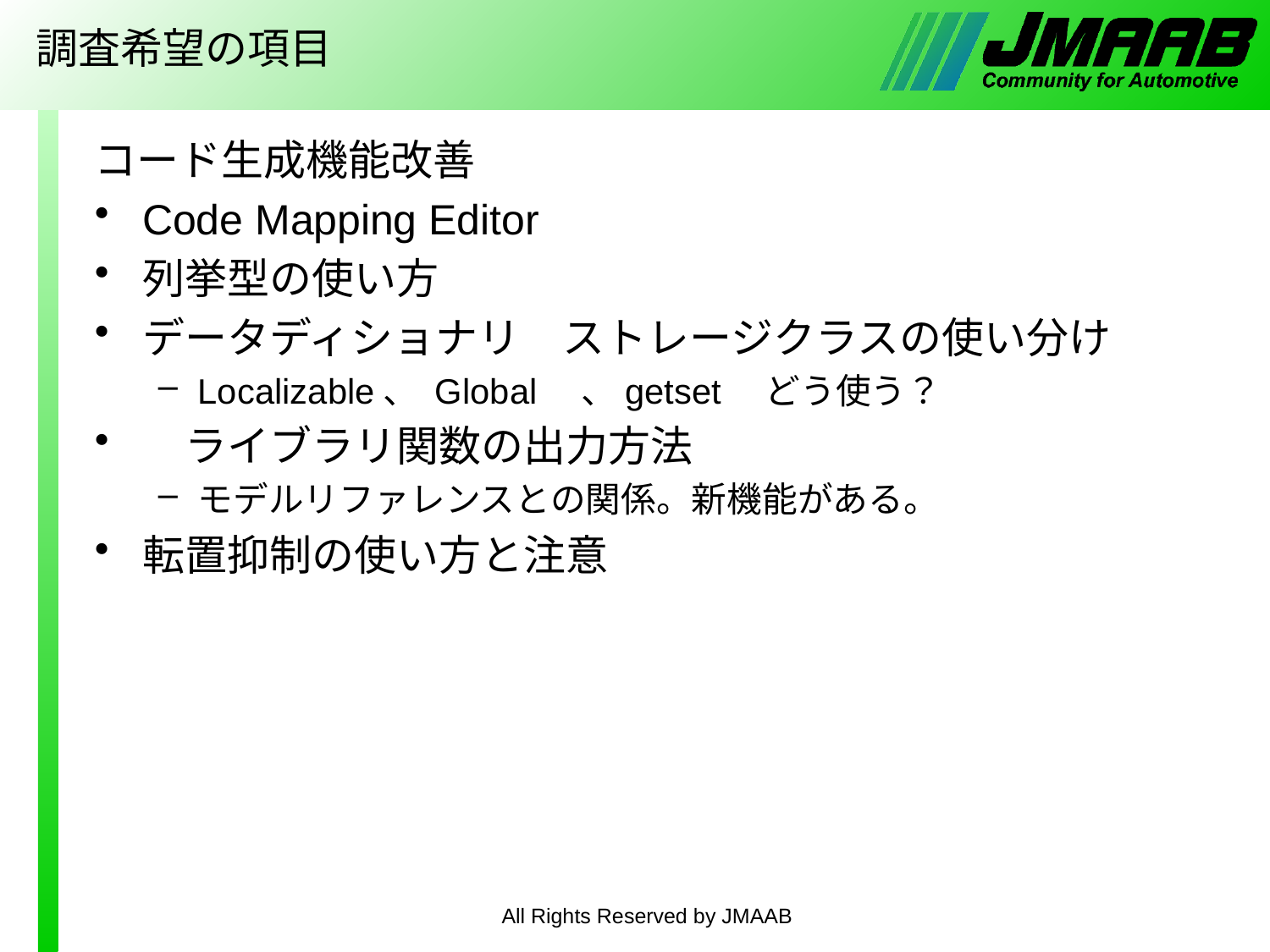

# 調査希望の項目
コード生成機能改善
Code Mapping Editor
列挙型の使い方
データディショナリ　ストレージクラスの使い分け
Localizable、 Global　、getset　どう使う？
　ライブラリ関数の出力方法
モデルリファレンスとの関係。新機能がある。
転置抑制の使い方と注意